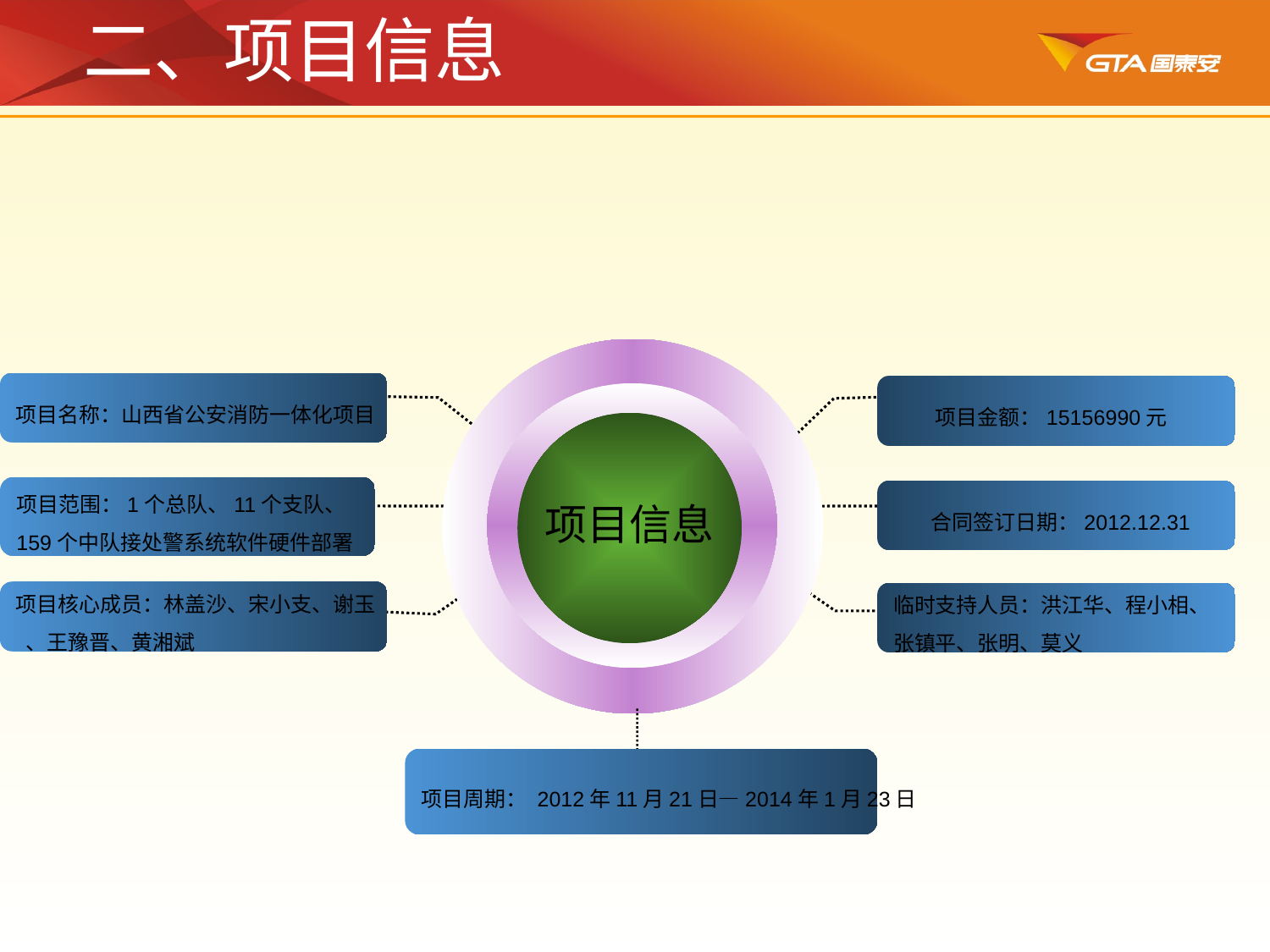

二、项目信息

项目名称：山西省公安消防一体化项目
        项目金额：15156990元

项目信息
项目范围：1个总队、11个支队、
159个中队接处警系统软件硬件部署
       合同签订日期：2012.12.31

项目核心成员：林盖沙、宋小支、谢玉
 、王豫晋、黄湘斌
临时支持人员：洪江华、程小相、
张镇平、张明、莫义

项目周期： 2012年11月21日—2014年1月23日